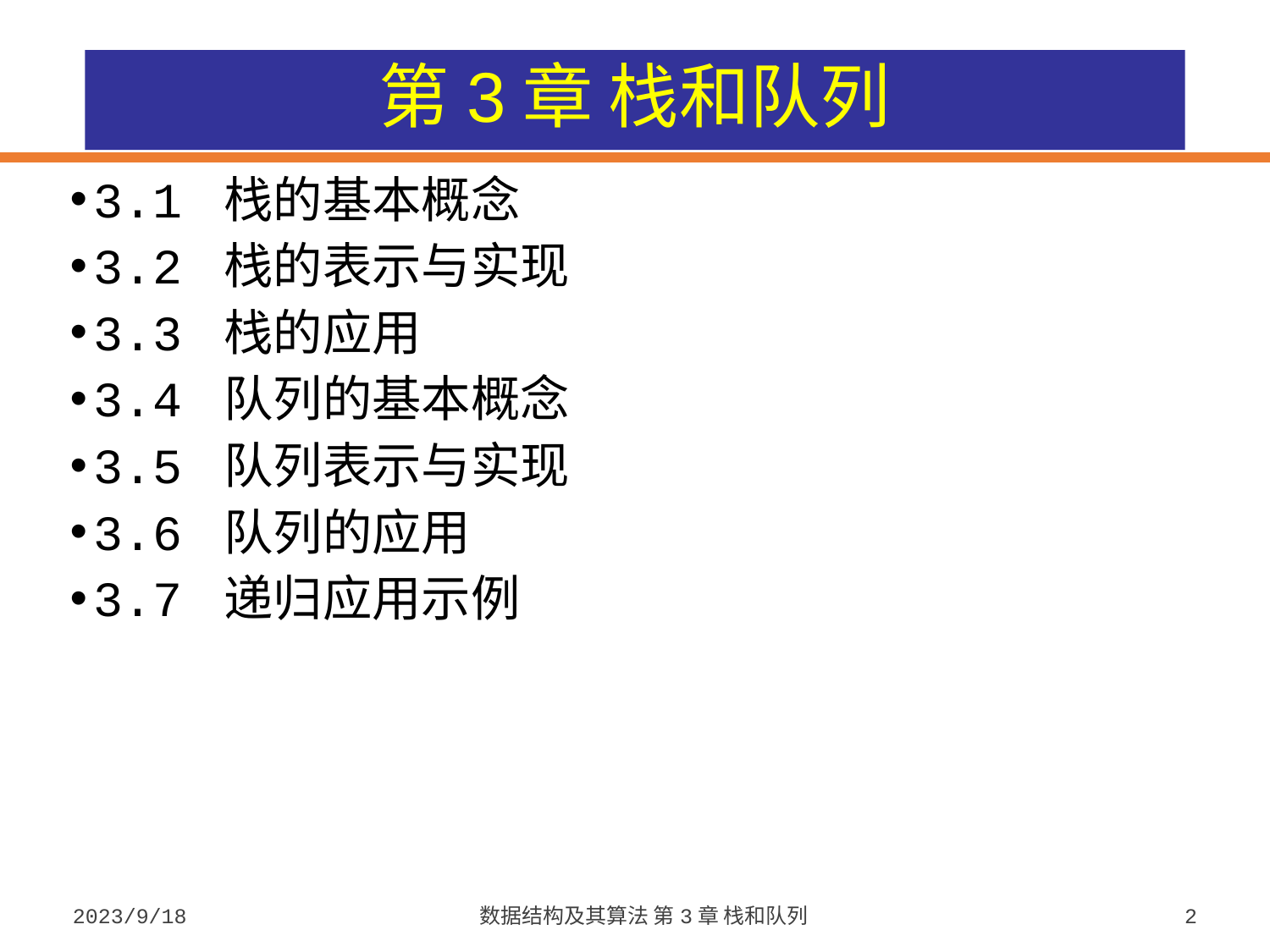

# 第3章 栈和队列
3.1 栈的基本概念
3.2 栈的表示与实现
3.3 栈的应用
3.4 队列的基本概念
3.5 队列表示与实现
3.6 队列的应用
3.7 递归应用示例
2023/9/18
数据结构及其算法 第3章 栈和队列
2